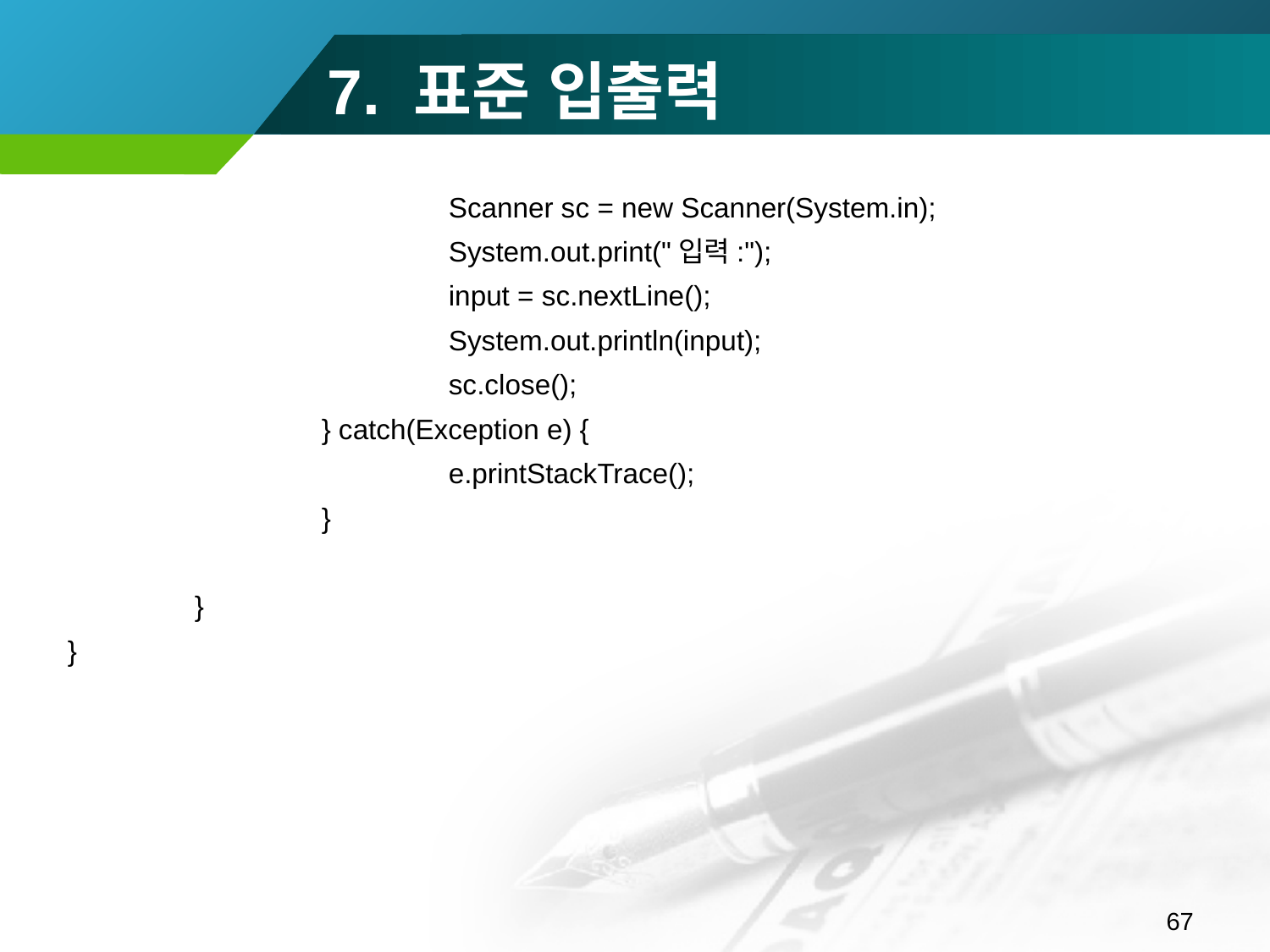

7. 표준 입출력
			Scanner sc = new Scanner(System.in);
			System.out.print("입력:");
			input = sc.nextLine();
			System.out.println(input);
			sc.close();
		} catch(Exception e) {
			e.printStackTrace();
		}

	}
}
67